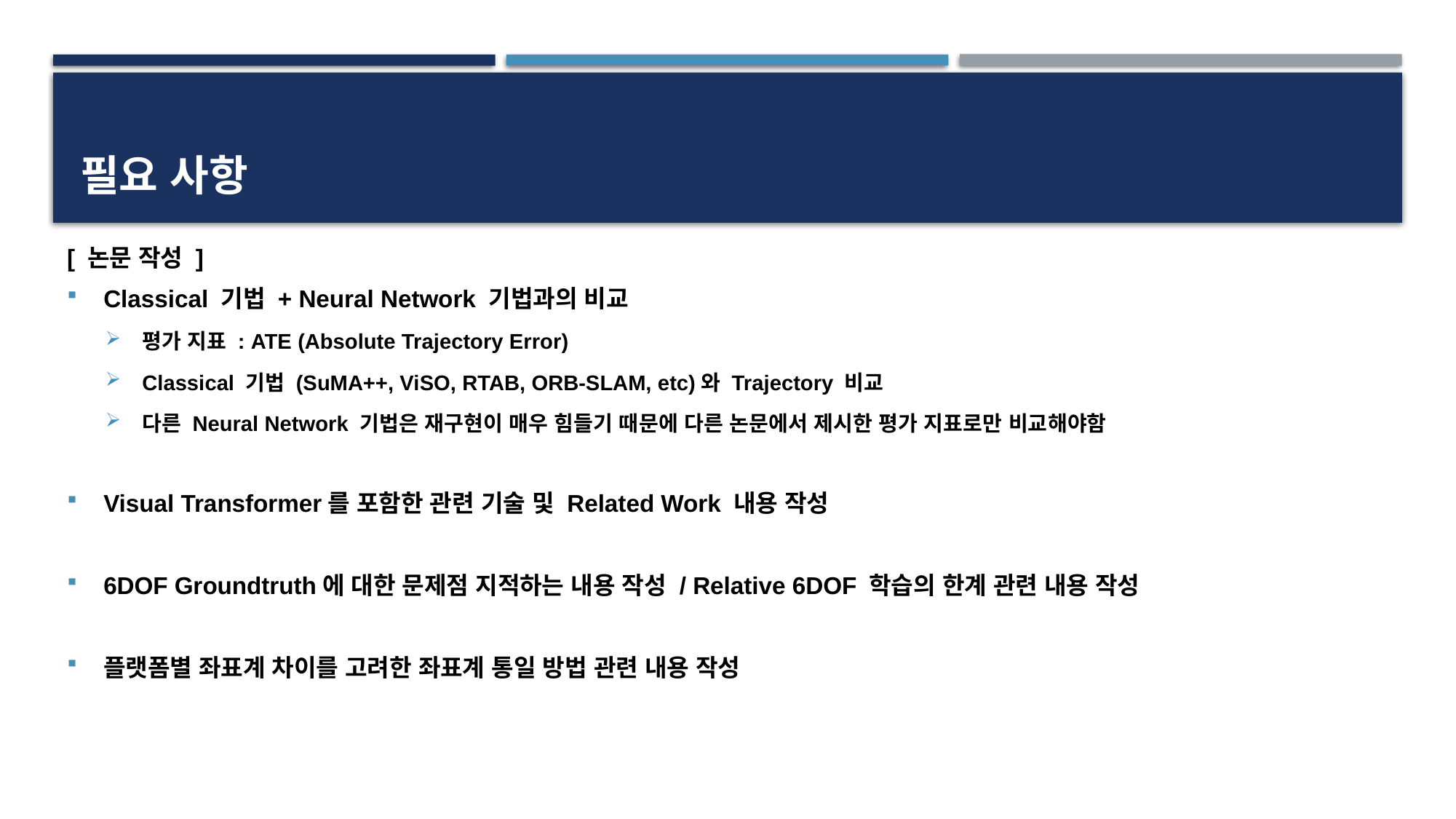

# 필요 사항
[ 논문 작성 ]
Classical 기법 + Neural Network 기법과의 비교
평가 지표 : ATE (Absolute Trajectory Error)
Classical 기법 (SuMA++, ViSO, RTAB, ORB-SLAM, etc)와 Trajectory 비교
다른 Neural Network 기법은 재구현이 매우 힘들기 때문에 다른 논문에서 제시한 평가 지표로만 비교해야함

Visual Transformer를 포함한 관련 기술 및 Related Work 내용 작성

6DOF Groundtruth에 대한 문제점 지적하는 내용 작성 / Relative 6DOF 학습의 한계 관련 내용 작성

플랫폼별 좌표계 차이를 고려한 좌표계 통일 방법 관련 내용 작성